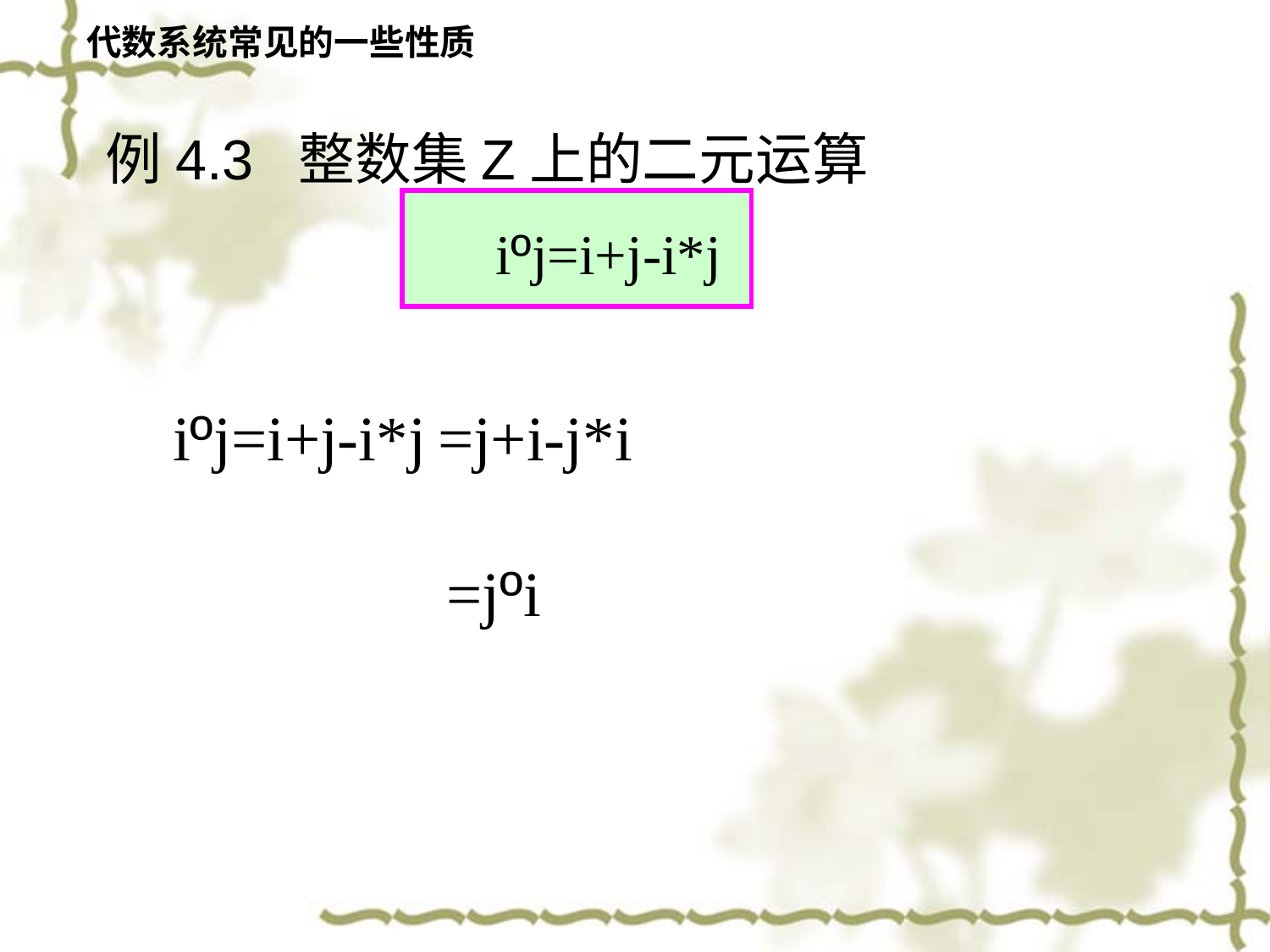

代数系统常见的一些性质
例4.3  整数集Z上的二元运算
                         iºj=i+j-i*j

iºj=i+j-i*j
=j+i-j*i
=jºi